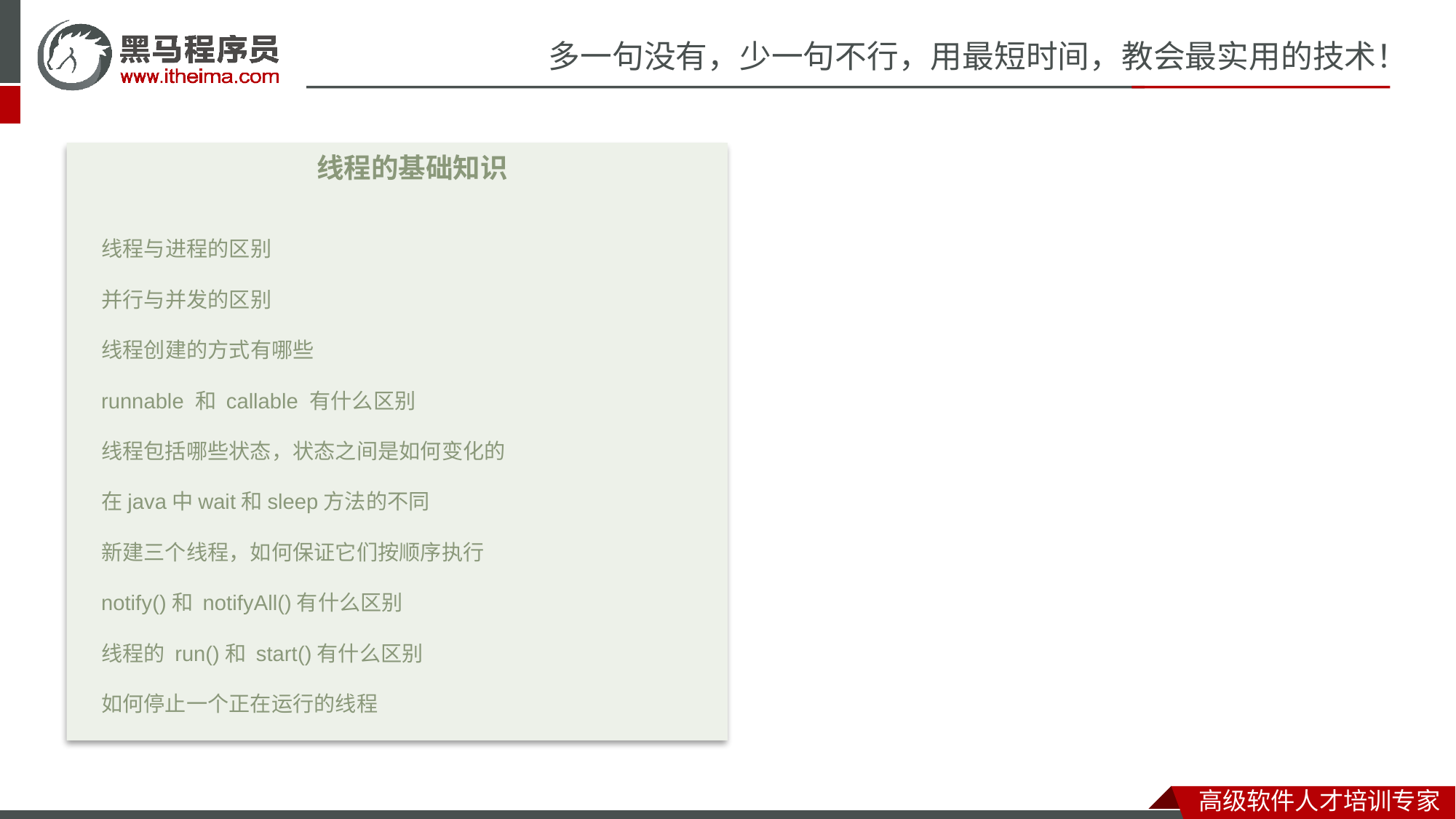

线程的基础知识
线程与进程的区别
并行与并发的区别
线程创建的方式有哪些
runnable 和 callable 有什么区别
线程包括哪些状态，状态之间是如何变化的
在java中wait和sleep方法的不同
新建三个线程，如何保证它们按顺序执行
notify()和 notifyAll()有什么区别
线程的 run()和 start()有什么区别
如何停止一个正在运行的线程